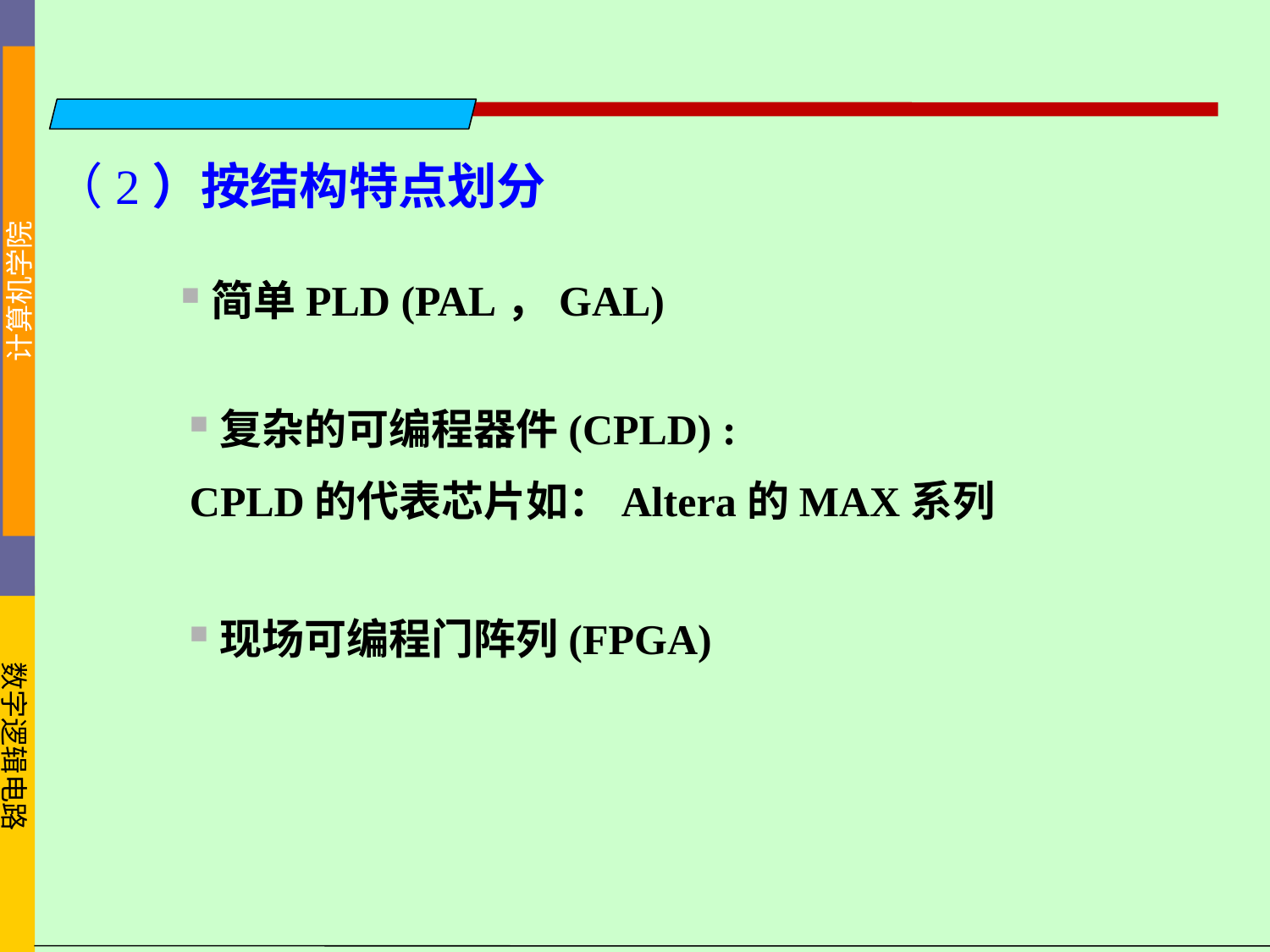

（2）按结构特点划分
简单PLD (PAL，GAL)
复杂的可编程器件(CPLD) :
CPLD的代表芯片如：Altera的MAX系列
现场可编程门阵列(FPGA)